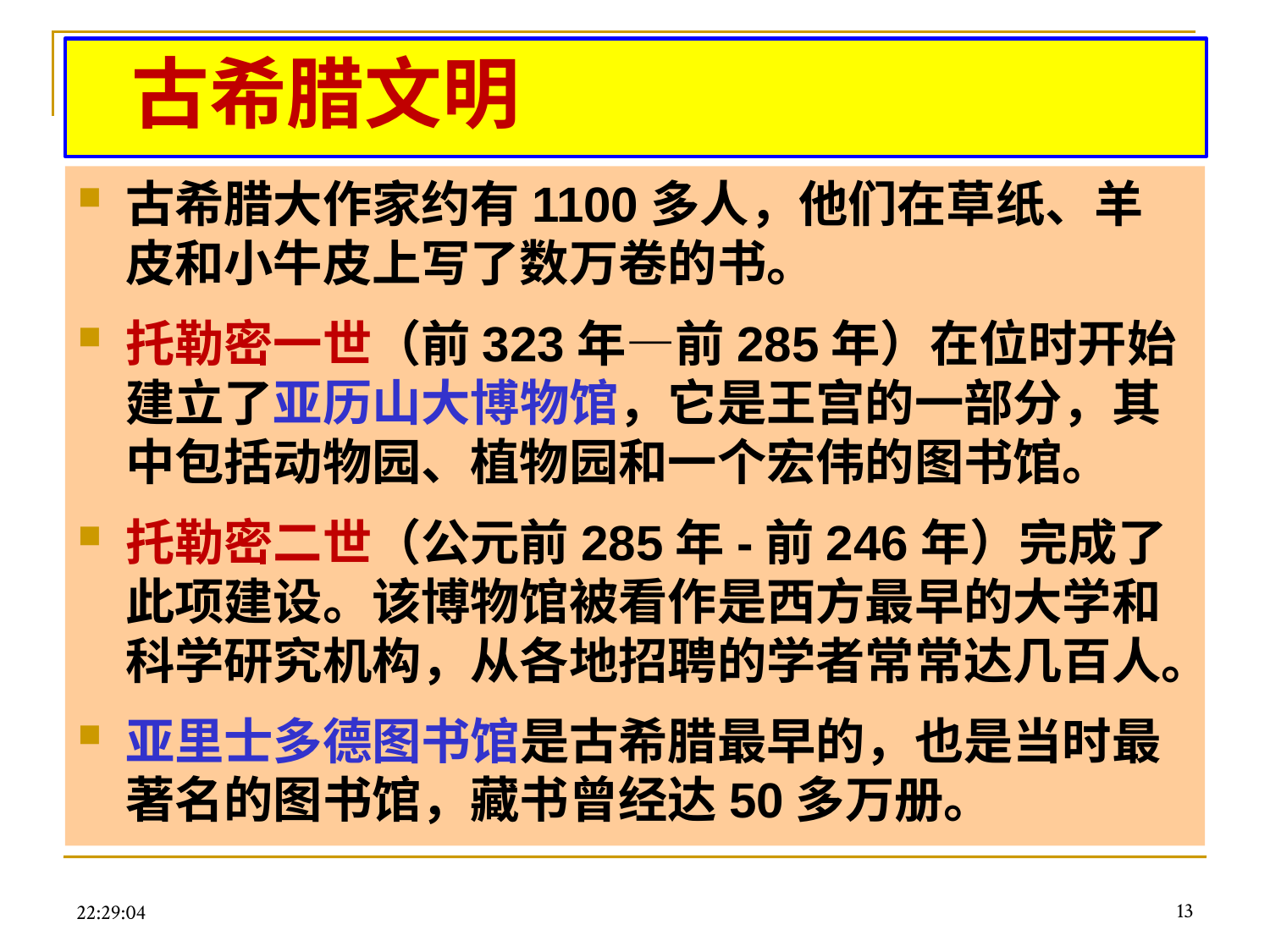

# 古希腊文明
古希腊大作家约有1100多人，他们在草纸、羊皮和小牛皮上写了数万卷的书。
托勒密一世（前323年—前285年）在位时开始建立了亚历山大博物馆，它是王宫的一部分，其中包括动物园、植物园和一个宏伟的图书馆。
托勒密二世（公元前285年-前246年）完成了此项建设。该博物馆被看作是西方最早的大学和科学研究机构，从各地招聘的学者常常达几百人。
亚里士多德图书馆是古希腊最早的，也是当时最著名的图书馆，藏书曾经达50多万册。
22:29:04
13